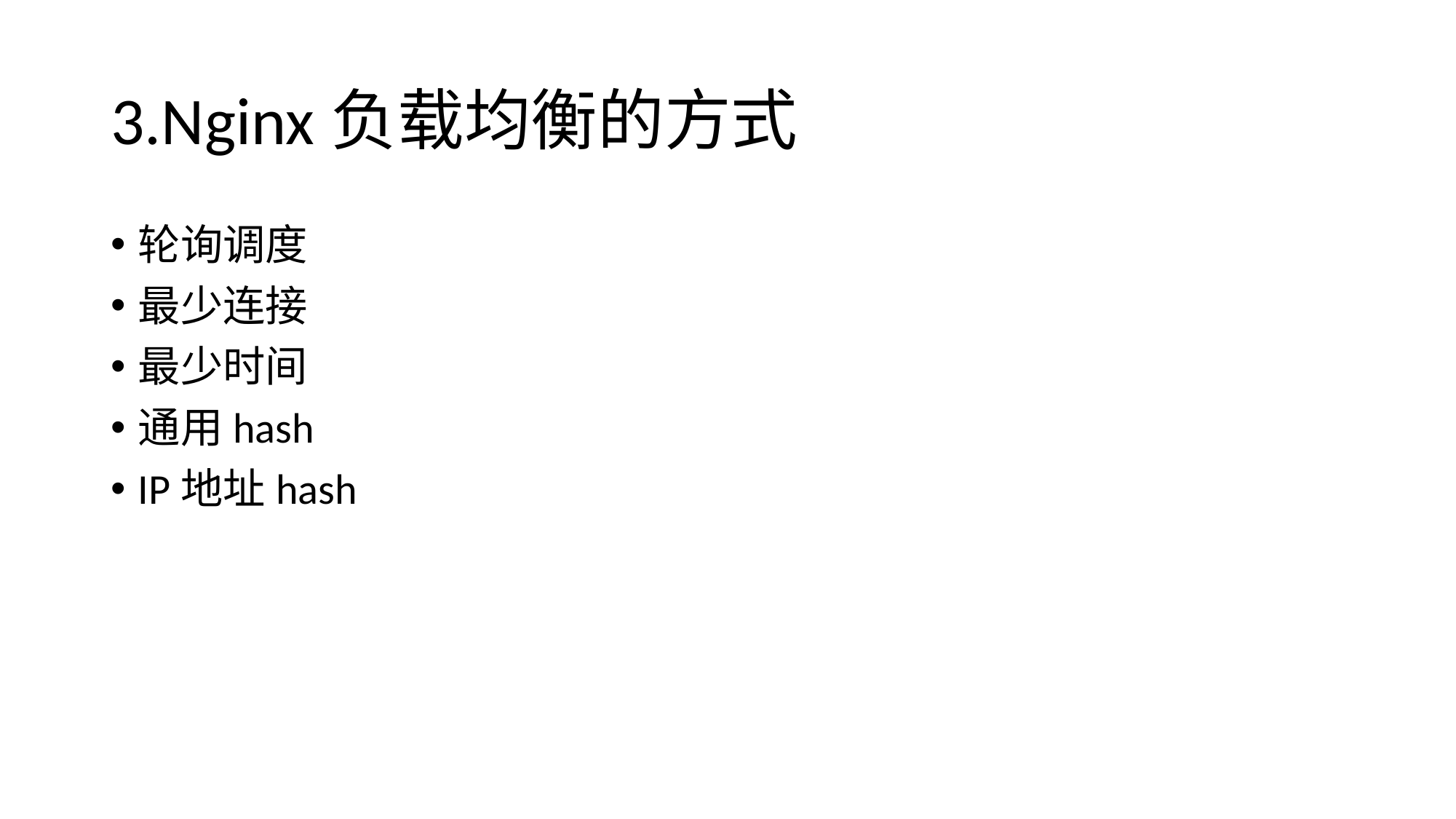

# 3.Nginx负载均衡的方式
轮询调度
最少连接
最少时间
通用hash
IP地址hash